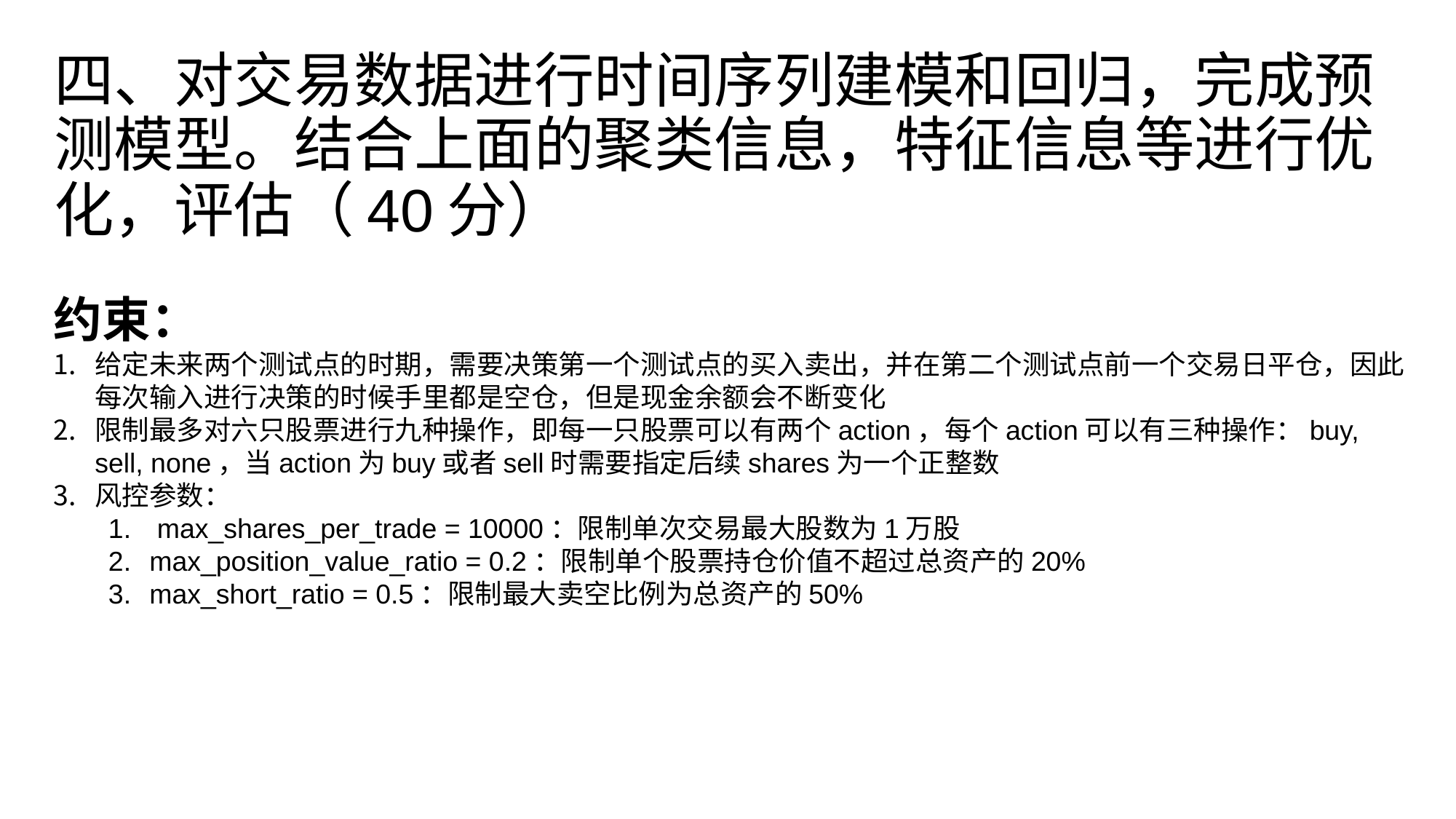

# 四、对交易数据进行时间序列建模和回归，完成预测模型。结合上面的聚类信息，特征信息等进行优化，评估（40分）
约束：
给定未来两个测试点的时期，需要决策第一个测试点的买入卖出，并在第二个测试点前一个交易日平仓，因此每次输入进行决策的时候手里都是空仓，但是现金余额会不断变化
限制最多对六只股票进行九种操作，即每一只股票可以有两个action，每个action可以有三种操作：buy, sell, none，当action为buy或者sell时需要指定后续shares为一个正整数
风控参数：
 max_shares_per_trade = 10000：限制单次交易最大股数为1万股
max_position_value_ratio = 0.2：限制单个股票持仓价值不超过总资产的20%
max_short_ratio = 0.5：限制最大卖空比例为总资产的50%